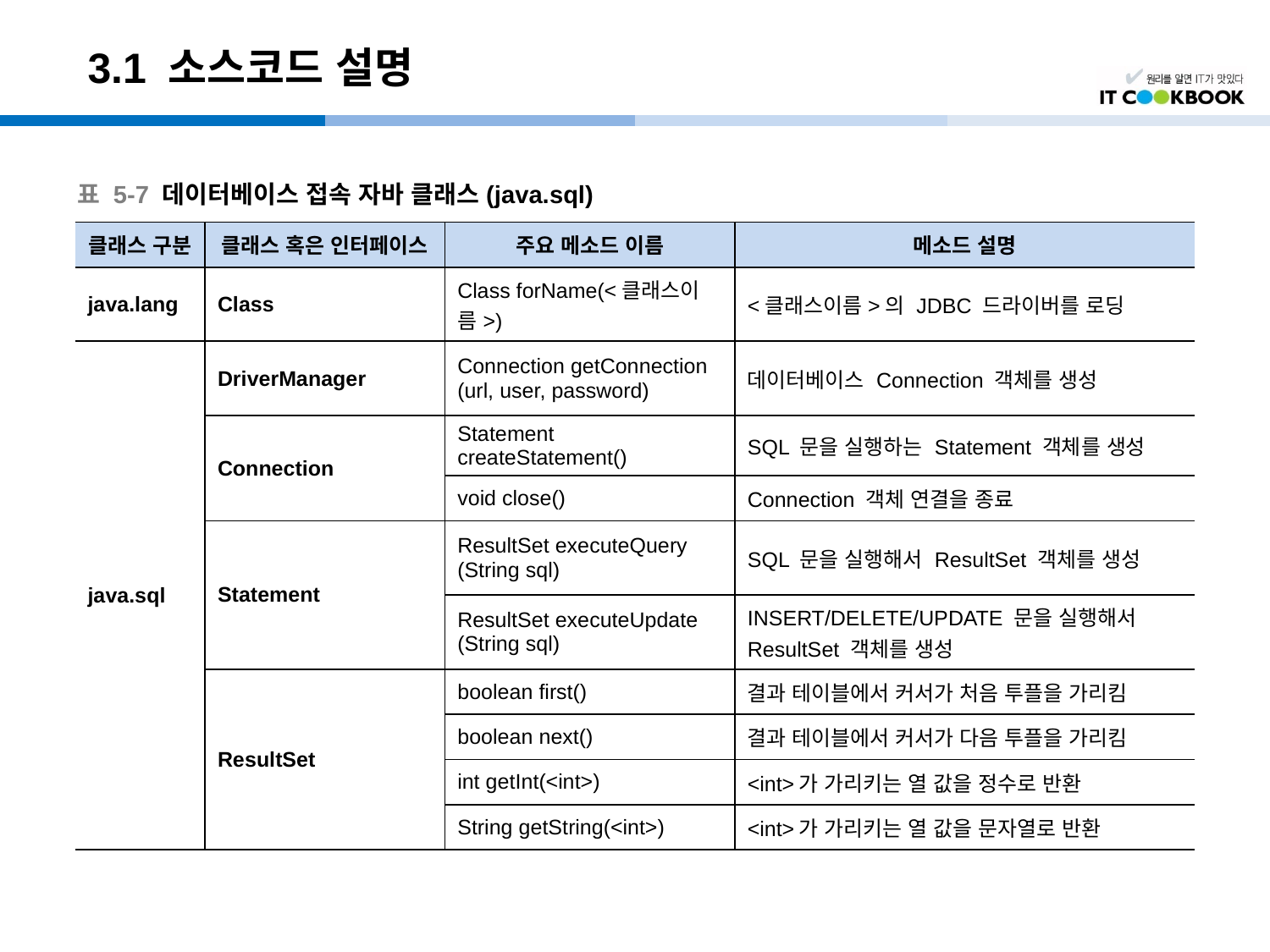

# 3.1 소스코드 설명
표 5-7 데이터베이스 접속 자바 클래스(java.sql)
| 클래스 구분 | 클래스 혹은 인터페이스 | 주요 메소드 이름 | 메소드 설명 |
| --- | --- | --- | --- |
| java.lang | Class | Class forName(<클래스이름>) | <클래스이름>의 JDBC 드라이버를 로딩 |
| java.sql | DriverManager | Connection getConnection (url, user, password) | 데이터베이스 Connection 객체를 생성 |
|  | Connection | Statement createStatement() | SQL 문을 실행하는 Statement 객체를 생성 |
|  |  | void close() | Connection 객체 연결을 종료 |
|  | Statement | ResultSet executeQuery (String sql) | SQL 문을 실행해서 ResultSet 객체를 생성 |
|  |  | ResultSet executeUpdate (String sql) | INSERT/DELETE/UPDATE 문을 실행해서 ResultSet 객체를 생성 |
|  | ResultSet | boolean first() | 결과 테이블에서 커서가 처음 투플을 가리킴 |
|  |  | boolean next() | 결과 테이블에서 커서가 다음 투플을 가리킴 |
|  |  | int getInt(<int>) | <int>가 가리키는 열 값을 정수로 반환 |
|  |  | String getString(<int>) | <int>가 가리키는 열 값을 문자열로 반환 |